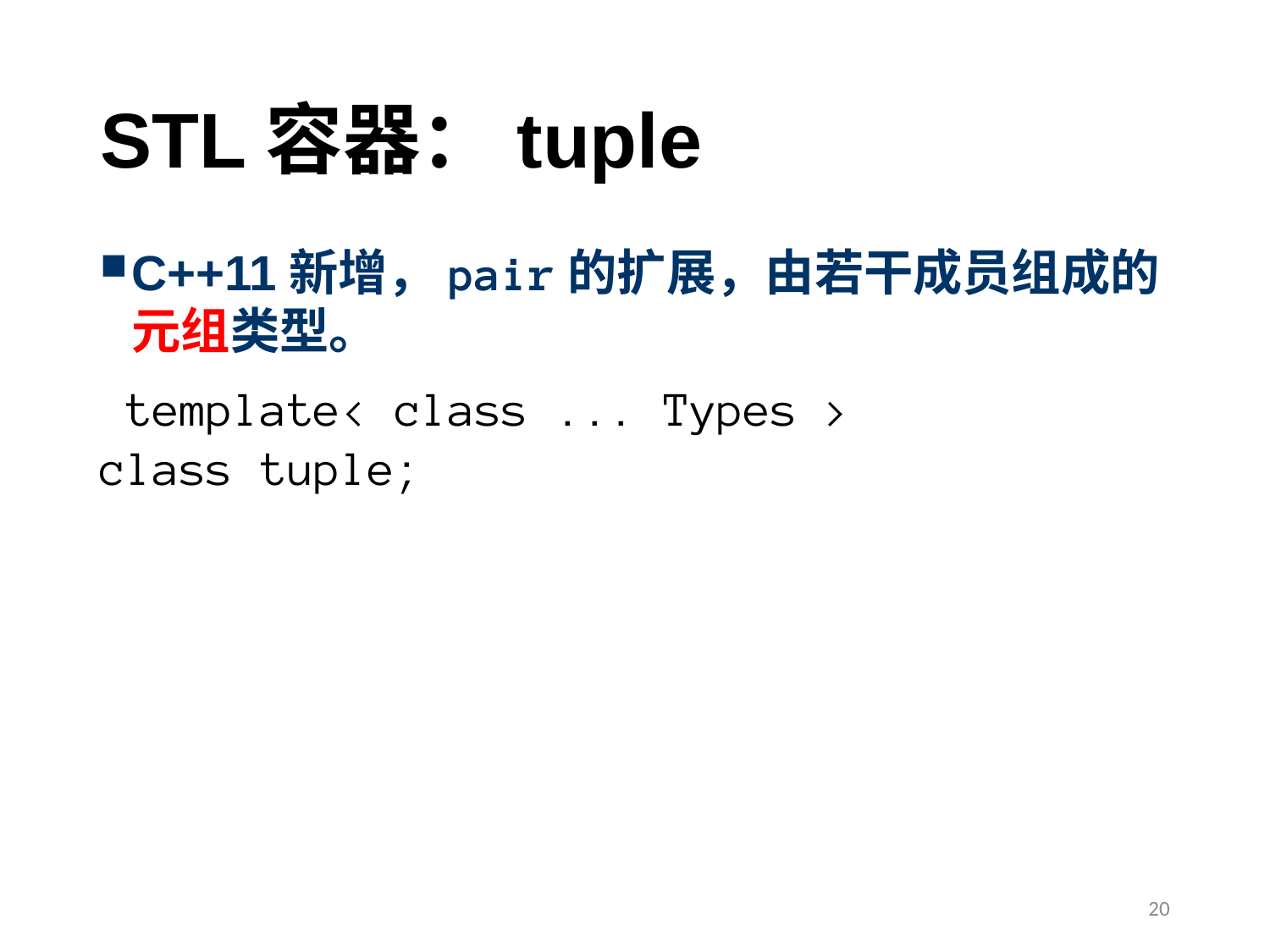

# STL容器：tuple
C++11新增，pair的扩展，由若干成员组成的元组类型。
 template< class ... Types > class tuple;
20